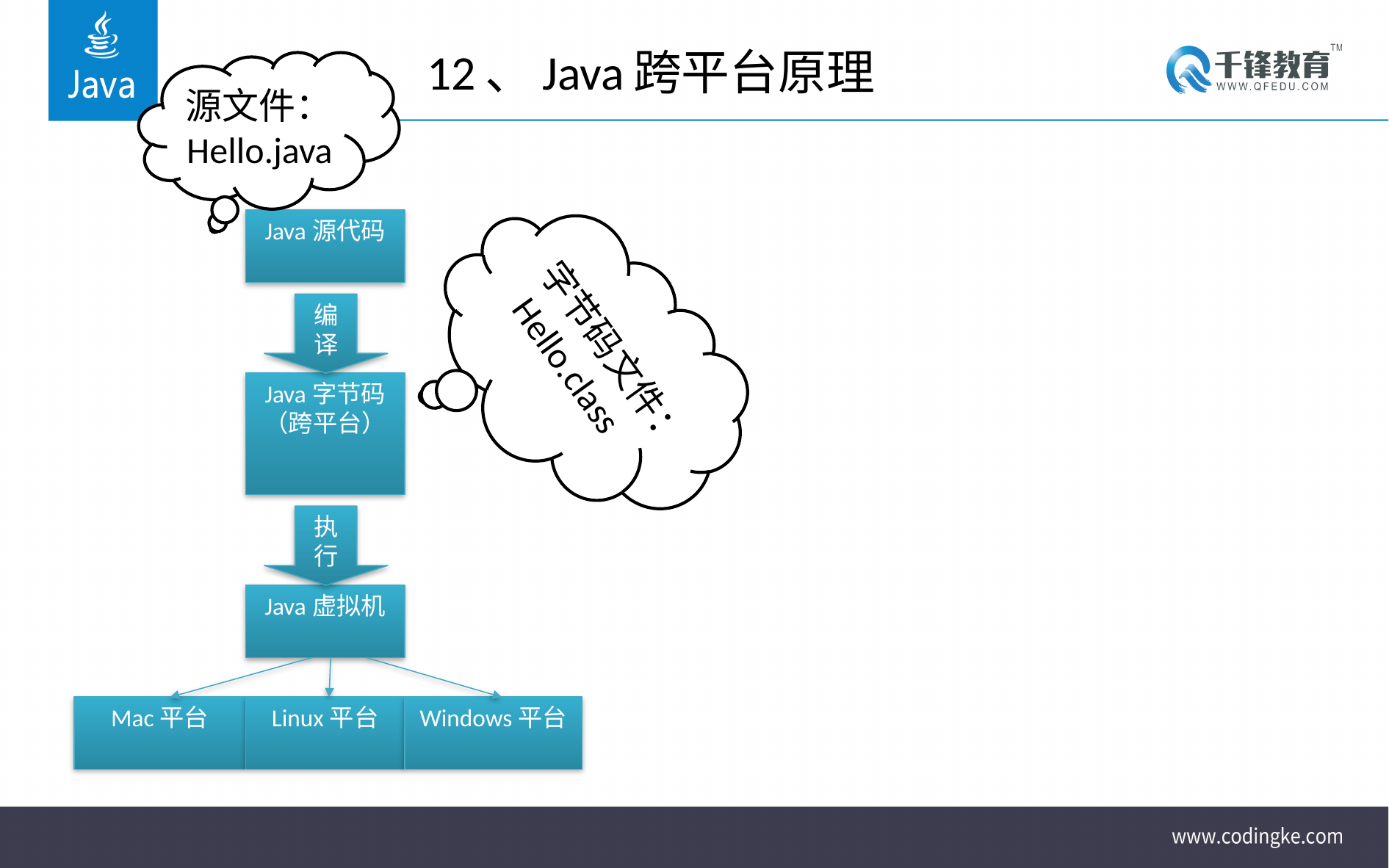

# 12、Java跨平台原理
源文件：Hello.java

Java源代码
编译
Java字节码
（跨平台）
执行
Java虚拟机
Mac平台

Linux平台

Windows平台

字节码文件：
Hello.class